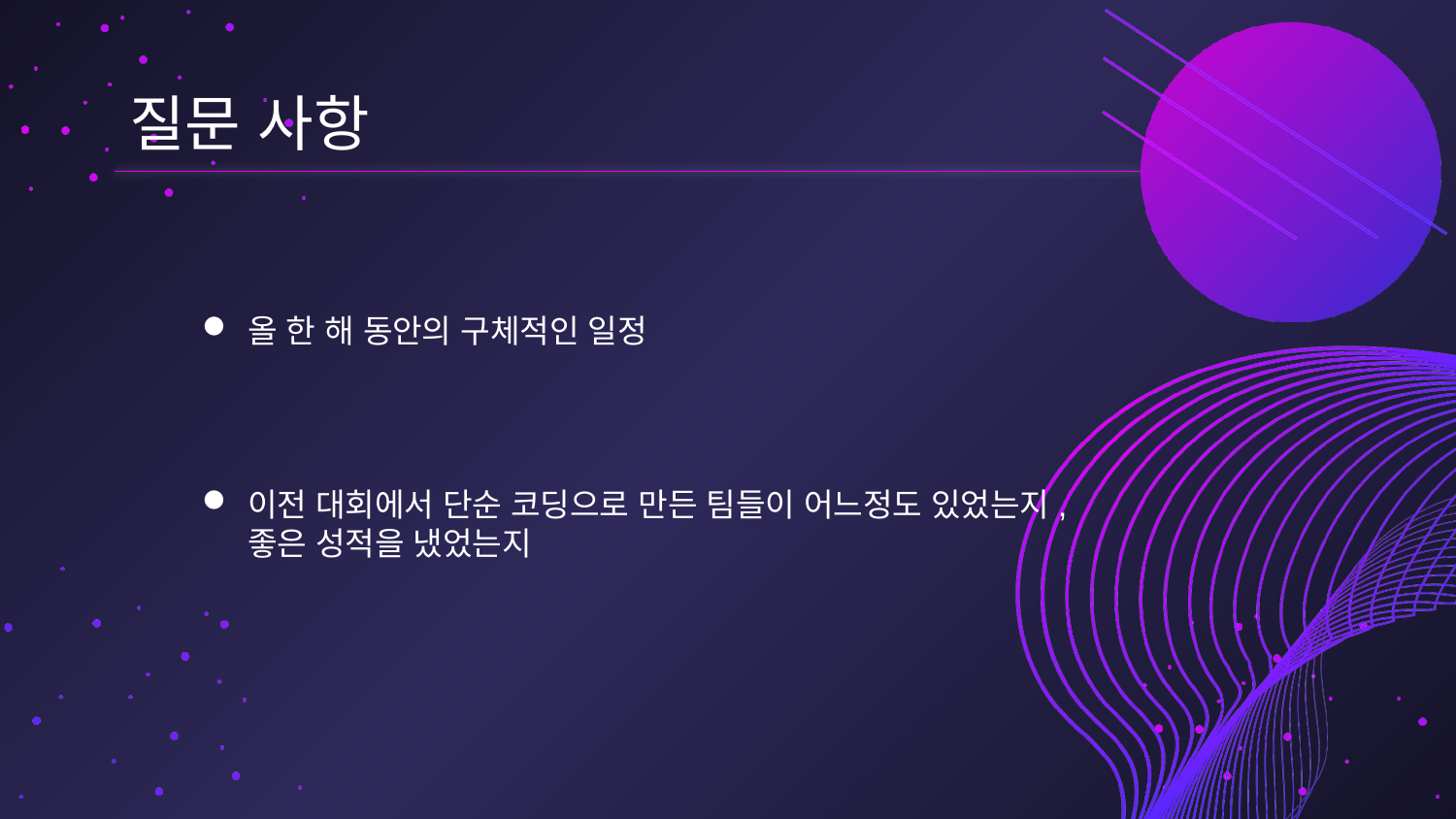

# 질문 사항

올 한 해 동안의 구체적인 일정

이전 대회에서 단순 코딩으로 만든 팀들이 어느정도 있었는지, 좋은 성적을 냈었는지